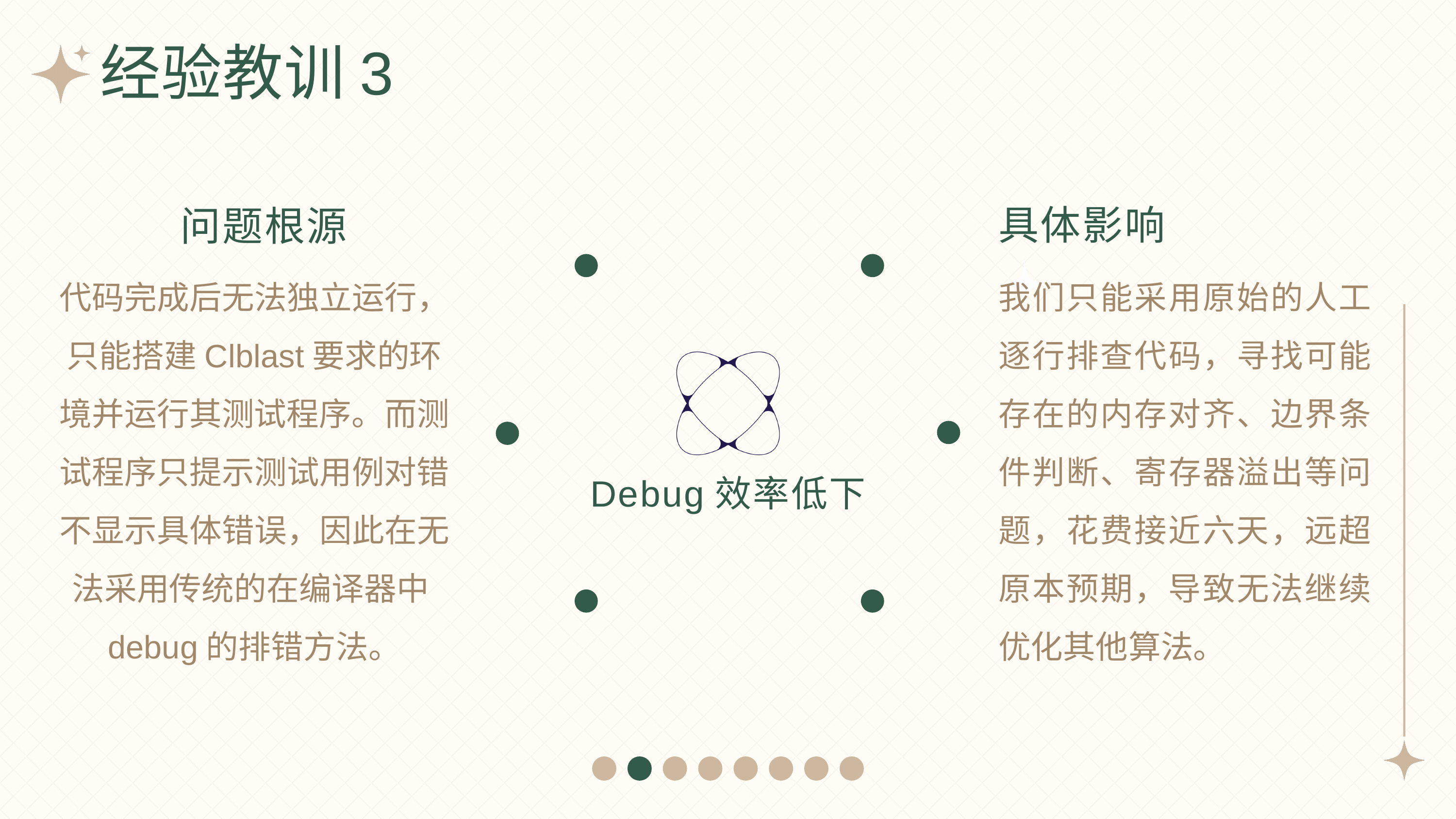

经验教训3

具体影响
问题根源

代码完成后无法独立运行，只能搭建Clblast要求的环境并运行其测试程序。而测试程序只提示测试用例对错不显示具体错误，因此在无法采用传统的在编译器中debug的排错方法。
我们只能采用原始的人工逐行排查代码，寻找可能存在的内存对齐、边界条件判断、寄存器溢出等问题，花费接近六天，远超原本预期，导致无法继续优化其他算法。

Debug效率低下